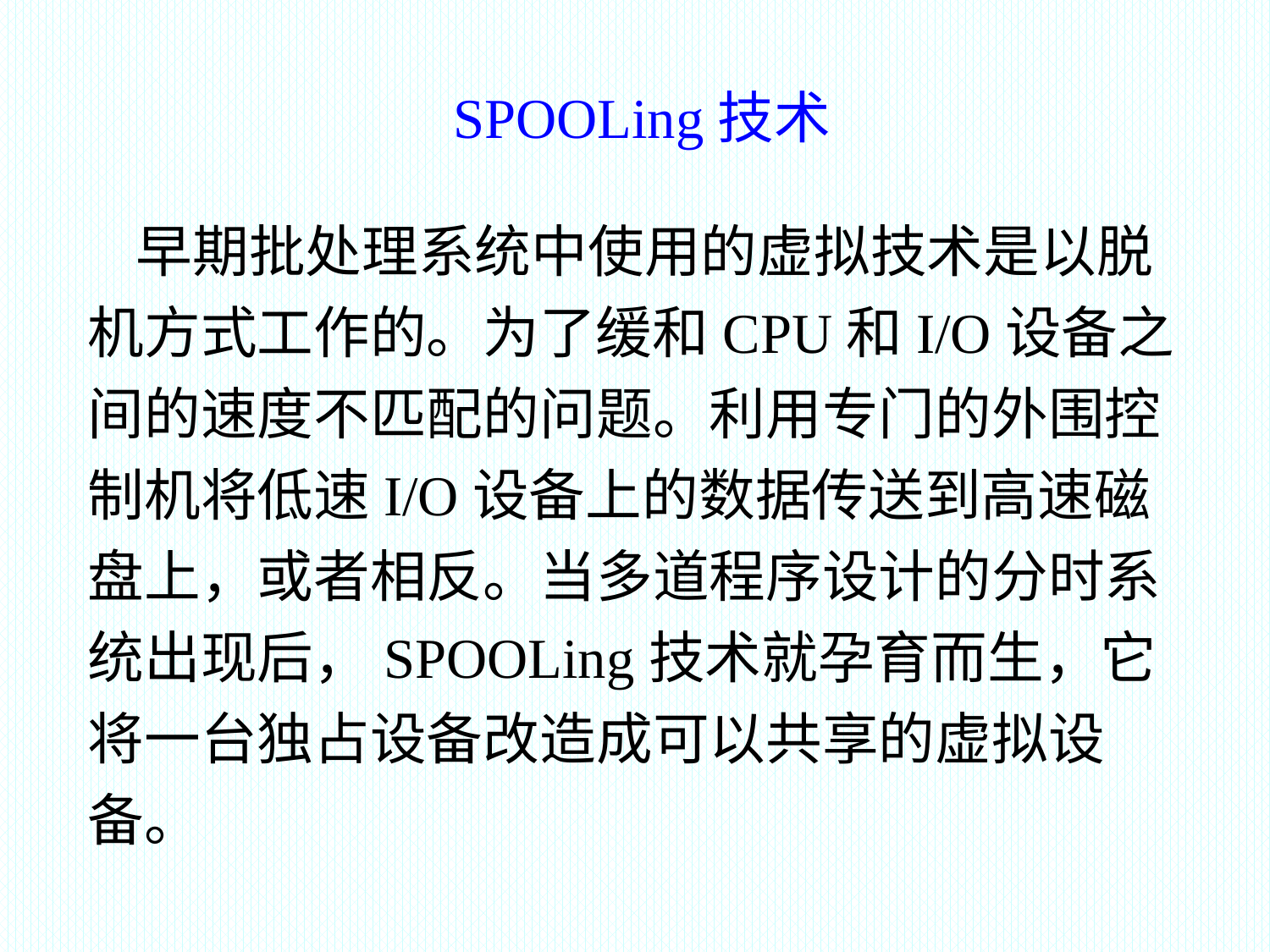

# SPOOLing技术
    早期批处理系统中使用的虚拟技术是以脱机方式工作的。为了缓和CPU和I/O设备之间的速度不匹配的问题。利用专门的外围控制机将低速I/O设备上的数据传送到高速磁盘上，或者相反。当多道程序设计的分时系统出现后，SPOOLing技术就孕育而生，它将一台独占设备改造成可以共享的虚拟设备。